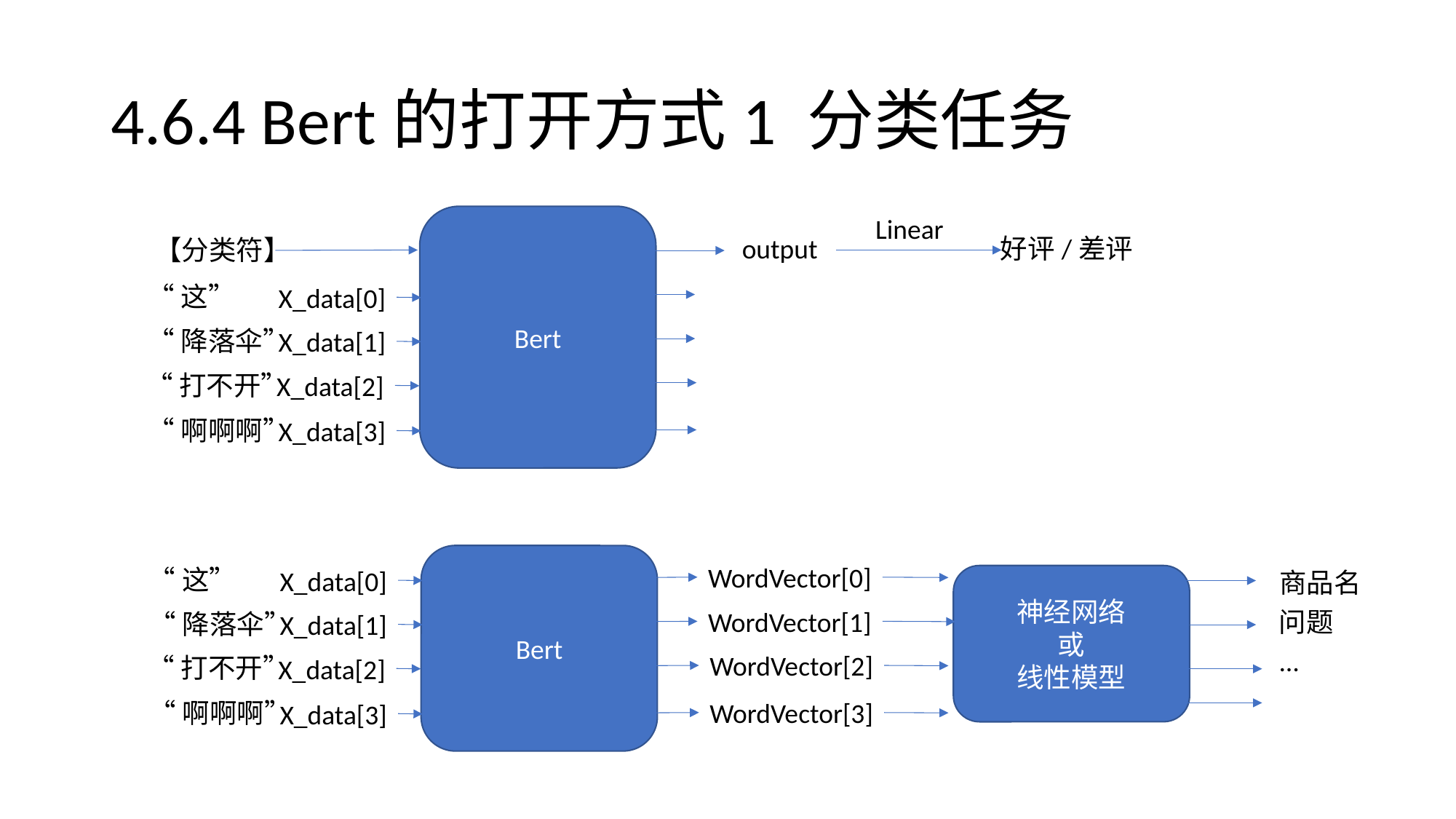

# 4.6.4 Bert的打开方式1 分类任务
Bert
Linear
output
好评/差评
【分类符】
“这”
X_data[0]
“降落伞”
X_data[1]
“打不开”
X_data[2]
“啊啊啊”
X_data[3]
Bert
WordVector[0]
“这”
X_data[0]
商品名
神经网络
或
线性模型
WordVector[1]
问题
“降落伞”
X_data[1]
…
WordVector[2]
“打不开”
X_data[2]
WordVector[3]
“啊啊啊”
X_data[3]